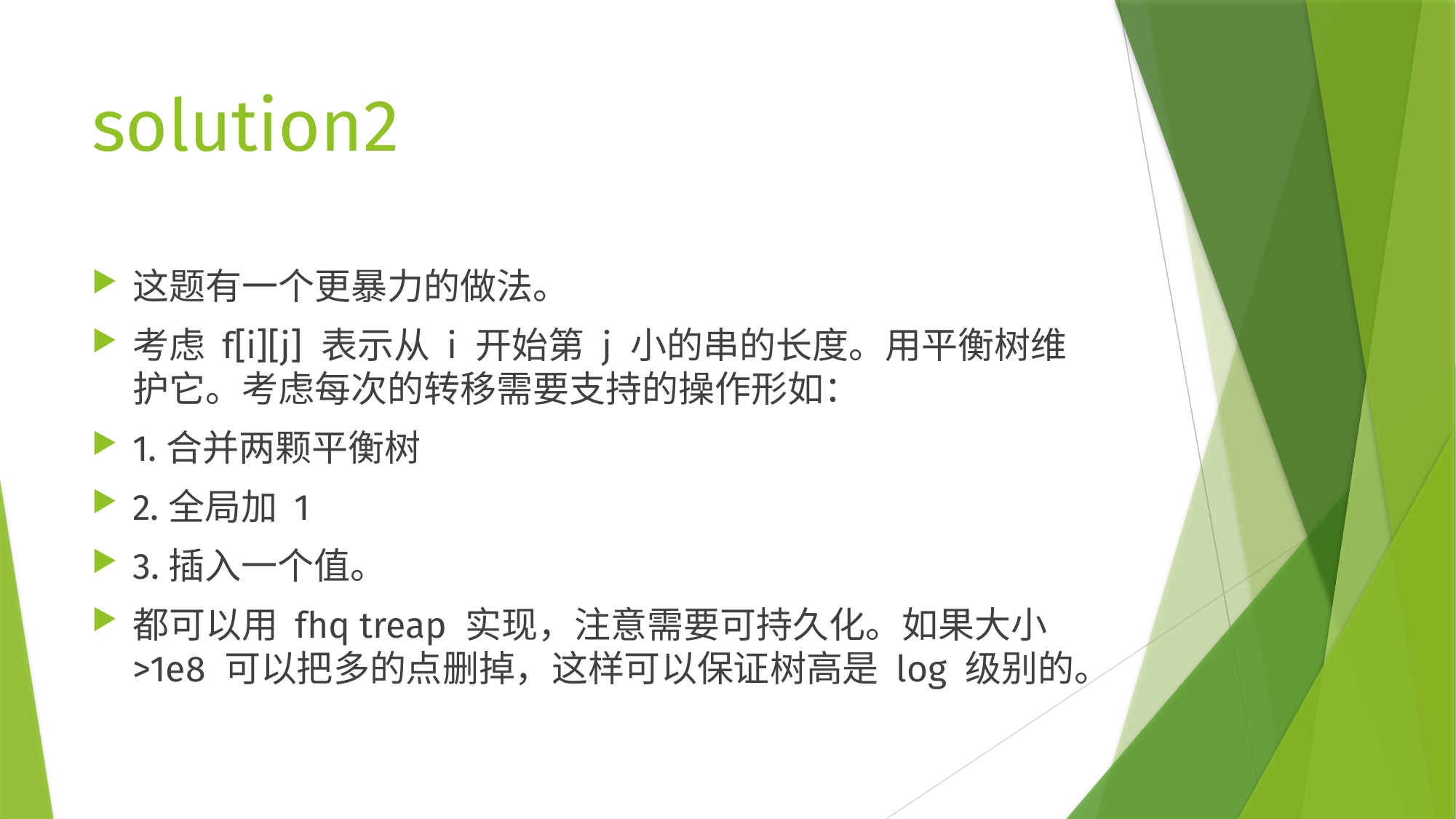

# solution2
这题有一个更暴力的做法。
考虑 f[i][j] 表示从 i 开始第 j 小的串的长度。用平衡树维护它。考虑每次的转移需要支持的操作形如：
1.合并两颗平衡树
2.全局加 1
3.插入一个值。
都可以用 fhq treap 实现，注意需要可持久化。如果大小 >1e8 可以把多的点删掉，这样可以保证树高是 log 级别的。